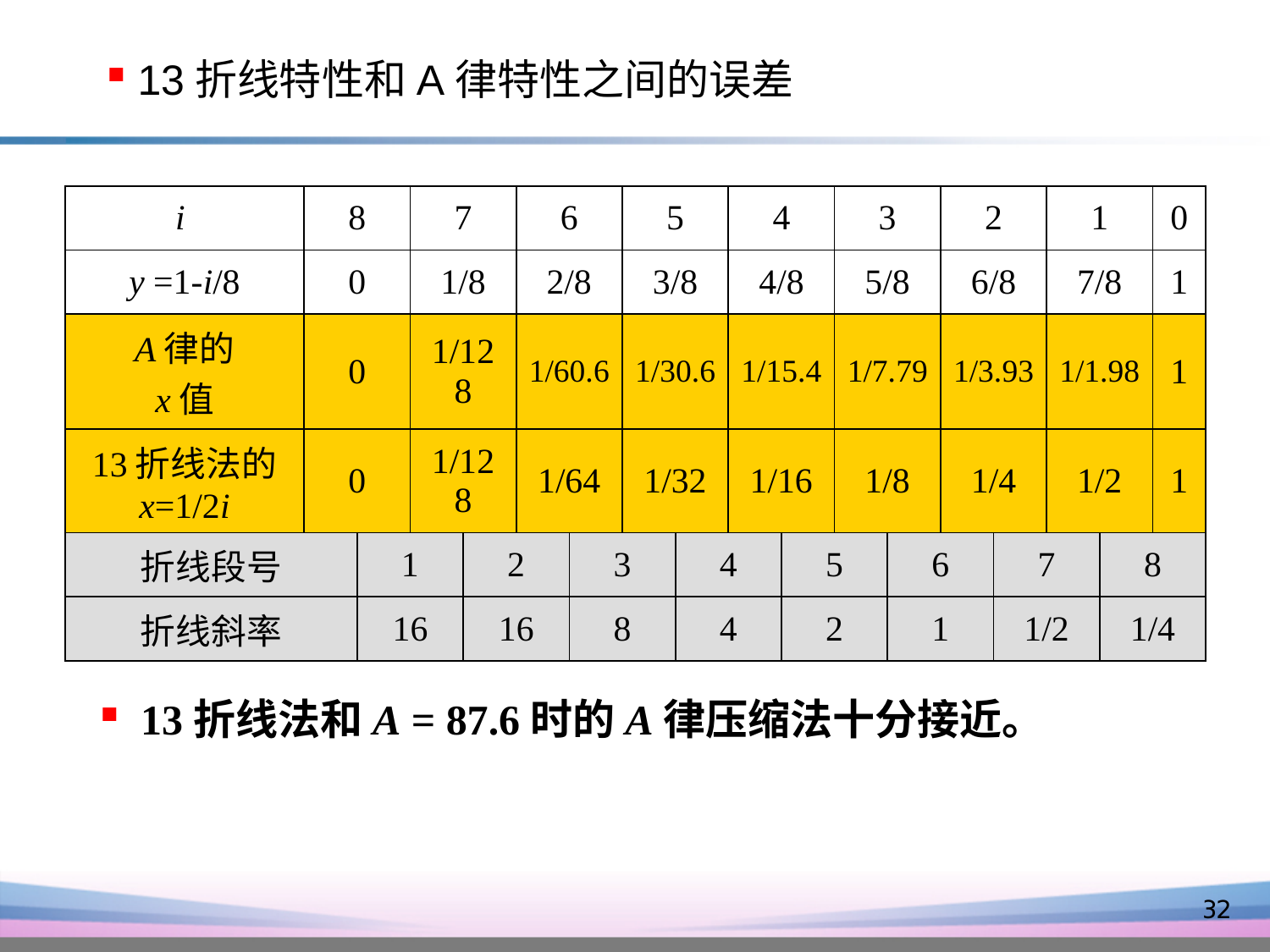

13折线特性和A律特性之间的误差
| i | 8 |  | 7 |  | 6 |  | 5 |  | 4 |  | 3 |  | 2 |  | 1 |  | 0 |
| --- | --- | --- | --- | --- | --- | --- | --- | --- | --- | --- | --- | --- | --- | --- | --- | --- | --- |
| y =1-i/8 | 0 |  | 1/8 |  | 2/8 |  | 3/8 |  | 4/8 |  | 5/8 |  | 6/8 |  | 7/8 |  | 1 |
| A律的 x值 | 0 |  | 1/128 |  | 1/60.6 |  | 1/30.6 |  | 1/15.4 |  | 1/7.79 |  | 1/3.93 |  | 1/1.98 |  | 1 |
| 13折线法的 x=1/2i | 0 |  | 1/128 |  | 1/64 |  | 1/32 |  | 1/16 |  | 1/8 |  | 1/4 |  | 1/2 |  | 1 |
| 折线段号 |  | 1 |  | 2 |  | 3 |  | 4 |  | 5 |  | 6 |  | 7 |  | 8 |  |
| 折线斜率 |  | 16 |  | 16 |  | 8 |  | 4 |  | 2 |  | 1 |  | 1/2 |  | 1/4 |  |
13折线法和A = 87.6时的A律压缩法十分接近。
32